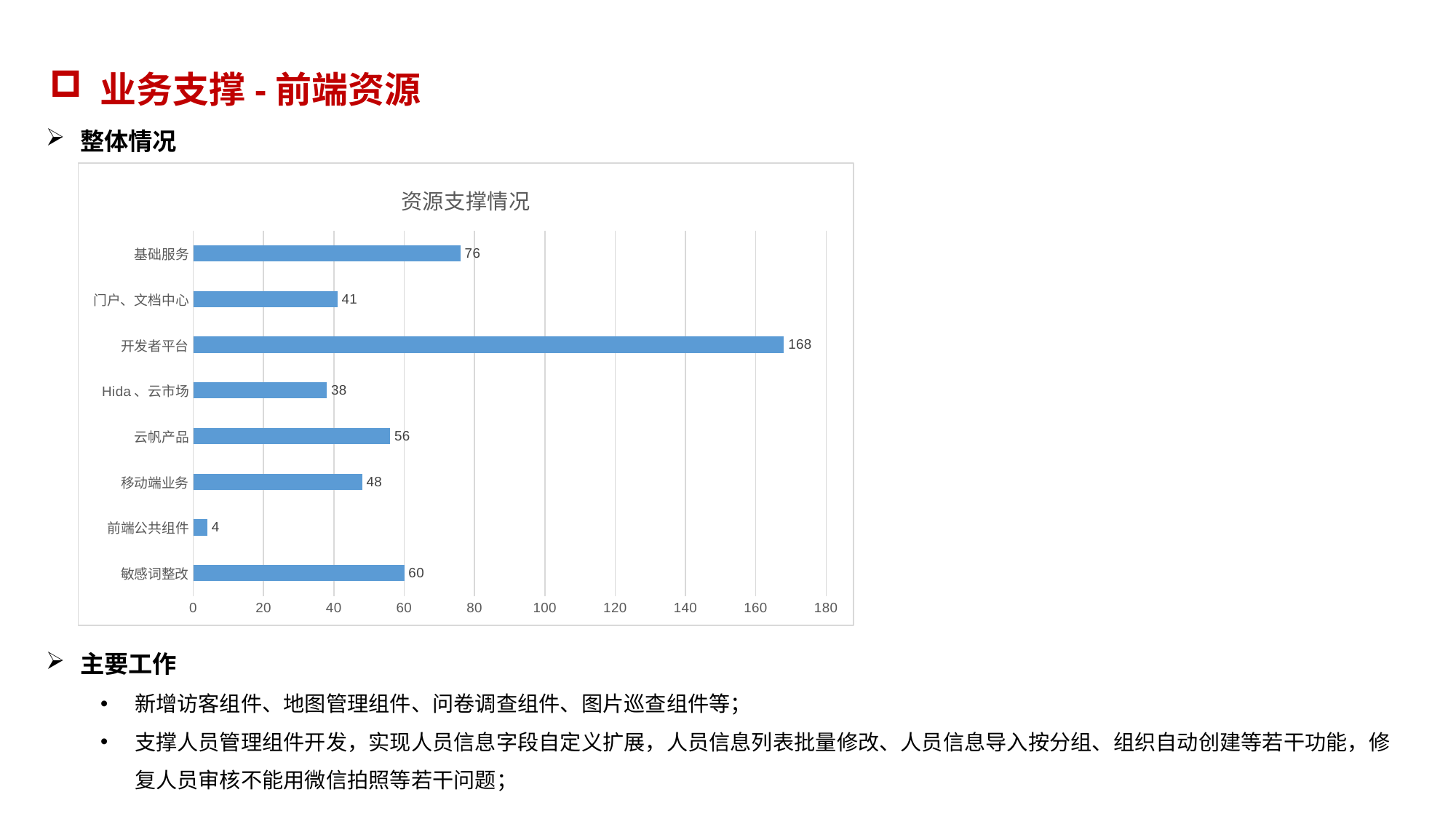

业务支撑-前端资源
整体情况

主要工作
新增访客组件、地图管理组件、问卷调查组件、图片巡查组件等；
支撑人员管理组件开发，实现人员信息字段自定义扩展，人员信息列表批量修改、人员信息导入按分组、组织自动创建等若干功能，修复人员审核不能用微信拍照等若干问题；

### Chart: 资源支撑情况

| Category |  |
|---|---|
| 敏感词整改 | 60.0 |
| 前端公共组件 | 4.0 |
| 移动端业务 | 48.0 |
| 云帆产品 | 56.0 |
| Hida、云市场 | 38.0 |
| 开发者平台 | 168.0 |
| 门户、文档中心 | 41.0 |
| 基础服务 | 76.0 |